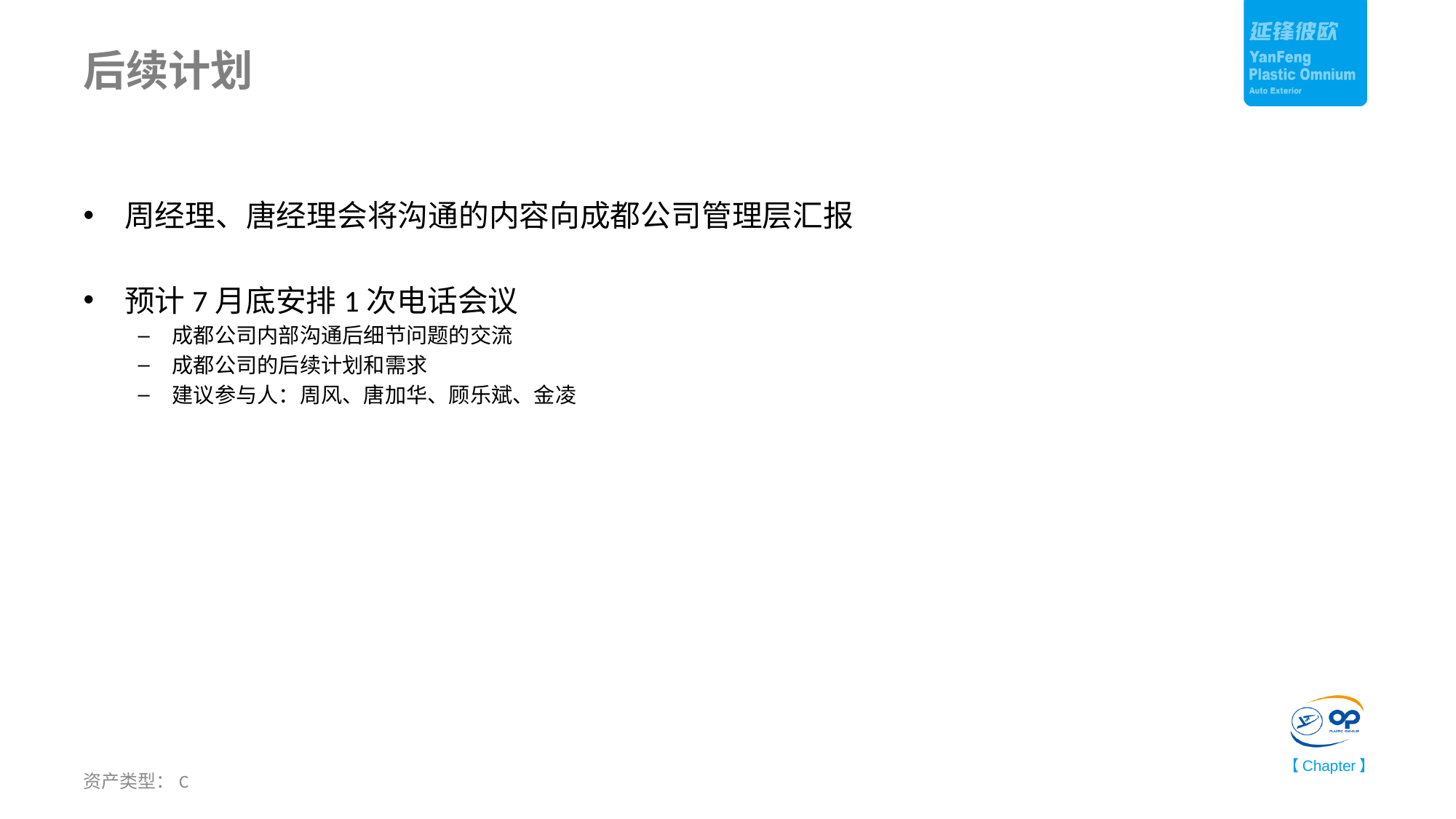

# 后续计划
周经理、唐经理会将沟通的内容向成都公司管理层汇报

预计7月底安排1次电话会议
成都公司内部沟通后细节问题的交流
成都公司的后续计划和需求
建议参与人：周风、唐加华、顾乐斌、金凌
资产类型：C